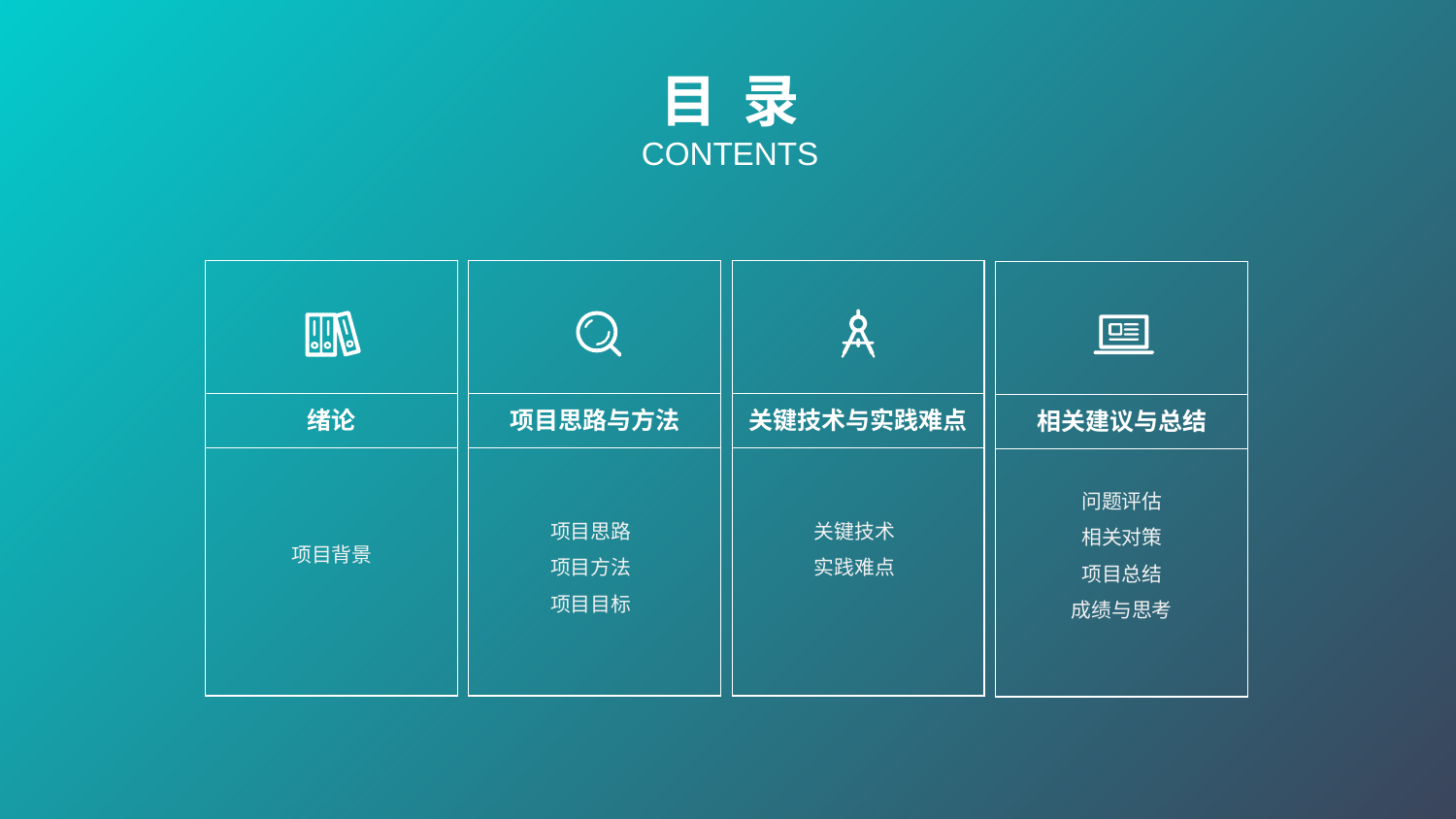

目  录
CONTENTS

绪论
项目思路与方法
关键技术与实践难点
相关建议与总结
问题评估
相关对策
项目总结
成绩与思考
项目思路
项目方法
项目目标
关键技术
实践难点
项目背景